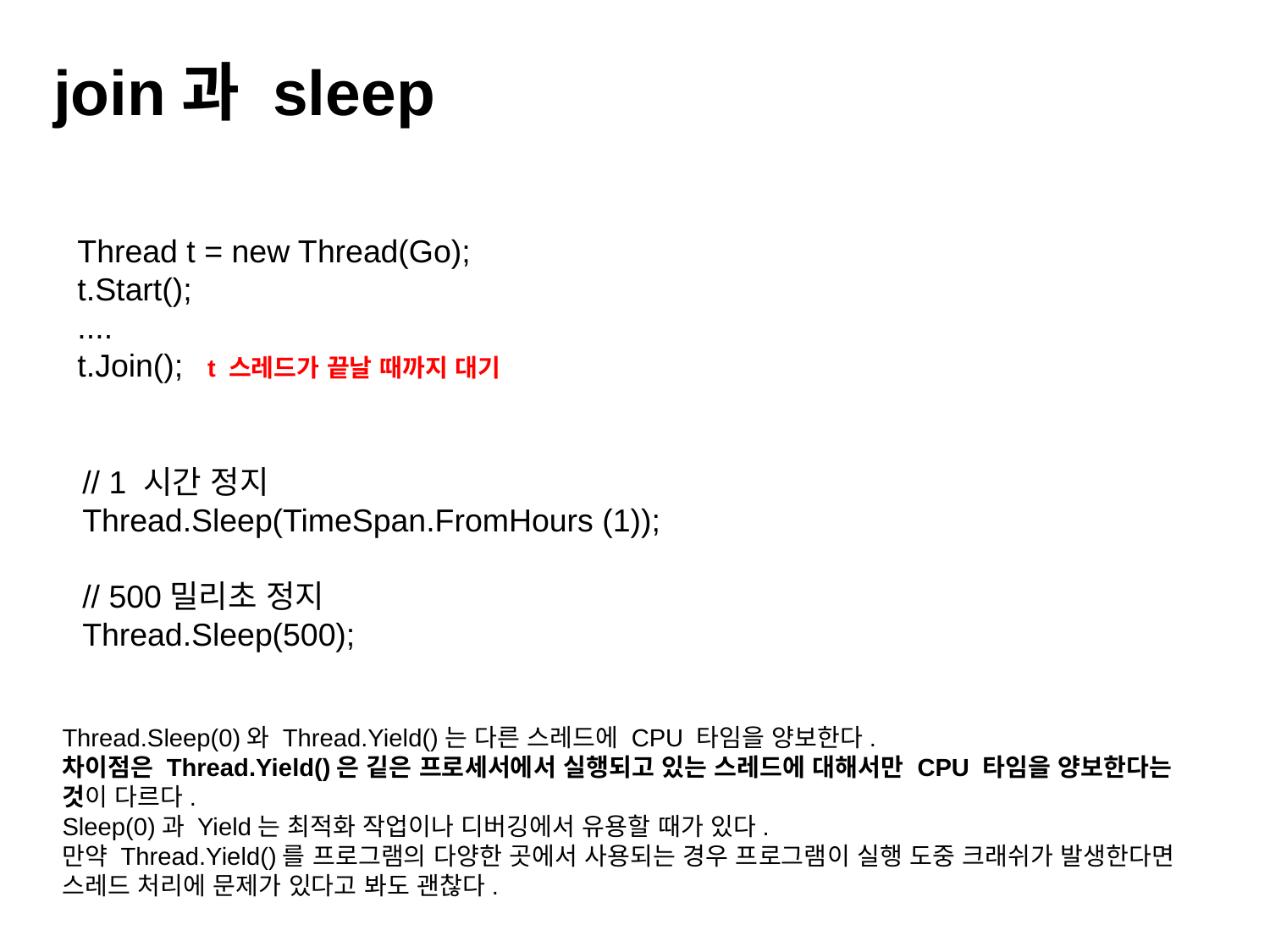

join과 sleep
Thread t = new Thread(Go);
t.Start();
....
t.Join();
t 스레드가 끝날 때까지 대기
// 1 시간 정지
Thread.Sleep(TimeSpan.FromHours (1));

// 500밀리초 정지
Thread.Sleep(500);
Thread.Sleep(0)와 Thread.Yield()는 다른 스레드에 CPU 타임을 양보한다.
차이점은 Thread.Yield()은 깉은 프로세서에서 실행되고 있는 스레드에 대해서만 CPU 타임을 양보한다는 것이 다르다.
Sleep(0)과 Yield는 최적화 작업이나 디버깅에서 유용할 때가 있다.
만약 Thread.Yield()를 프로그램의 다양한 곳에서 사용되는 경우 프로그램이 실행 도중 크래쉬가 발생한다면 스레드 처리에 문제가 있다고 봐도 괜찮다.